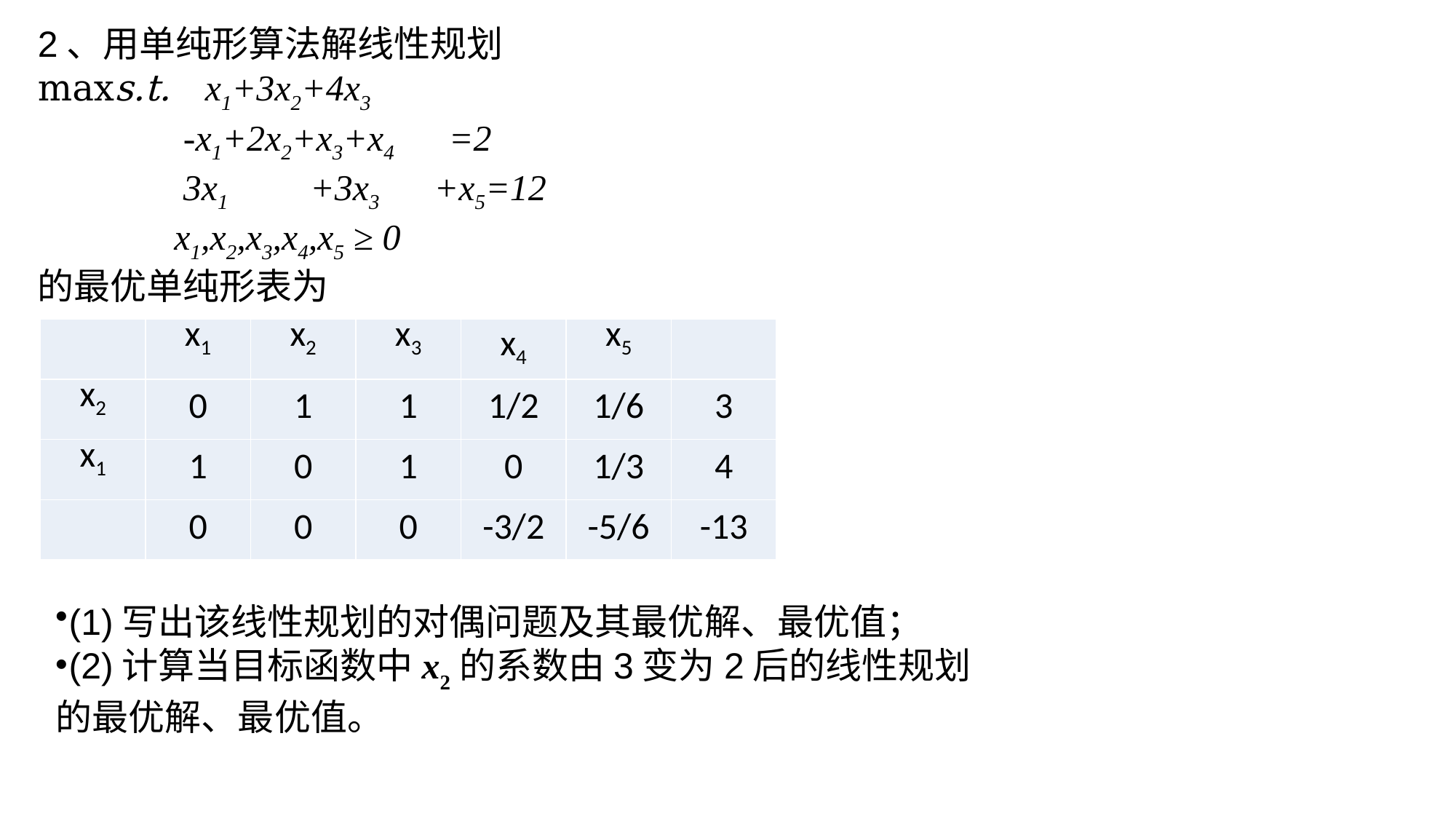

2、用单纯形算法解线性规划
maxs.t.   x1+3x2+4x3
                -x1+2x2+x3+x4      =2
                3x1         +3x3      +x5=12
               x1,x2,x3,x4,x5 ≥ 0
的最优单纯形表为
|  | x1 | x2 | x3 | x4 | x5 |  |
| --- | --- | --- | --- | --- | --- | --- |
| x2 | 0 | 1 | 1 | 1/2 | 1/6 | 3 |
| x1 | 1 | 0 | 1 | 0 | 1/3 | 4 |
|  | 0 | 0 | 0 | -3/2 | -5/6 | -13 |
(1)写出该线性规划的对偶问题及其最优解、最优值；
(2)计算当目标函数中x2的系数由3变为2后的线性规划的最优解、最优值。